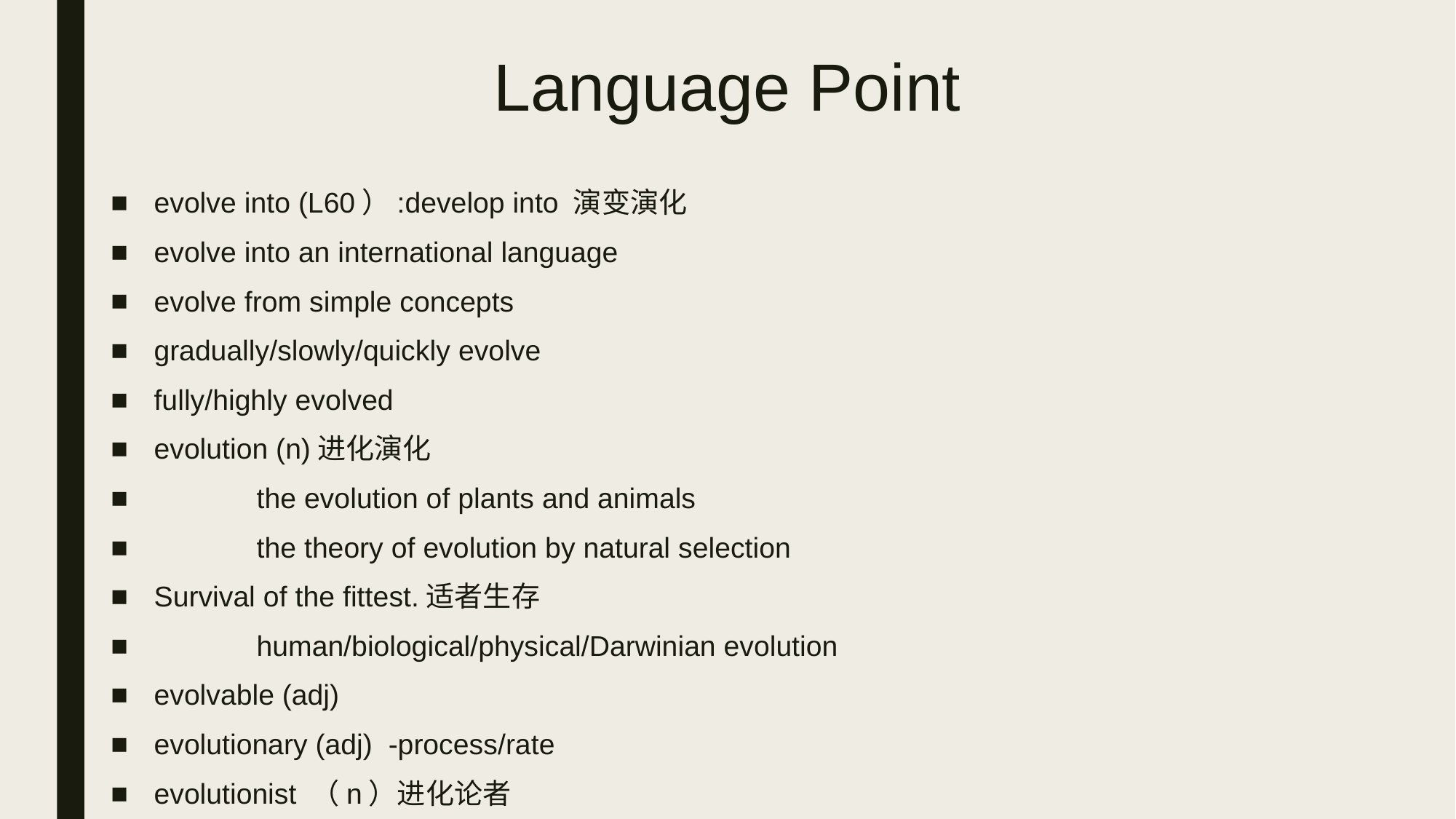

# Language Point
evolve into (L60）:develop into 演变演化
evolve into an international language
evolve from simple concepts
gradually/slowly/quickly evolve
fully/highly evolved
evolution (n)进化演化
	the evolution of plants and animals
	the theory of evolution by natural selection
Survival of the fittest.适者生存
	human/biological/physical/Darwinian evolution
evolvable (adj)
evolutionary (adj)  -process/rate
evolutionist （n）进化论者